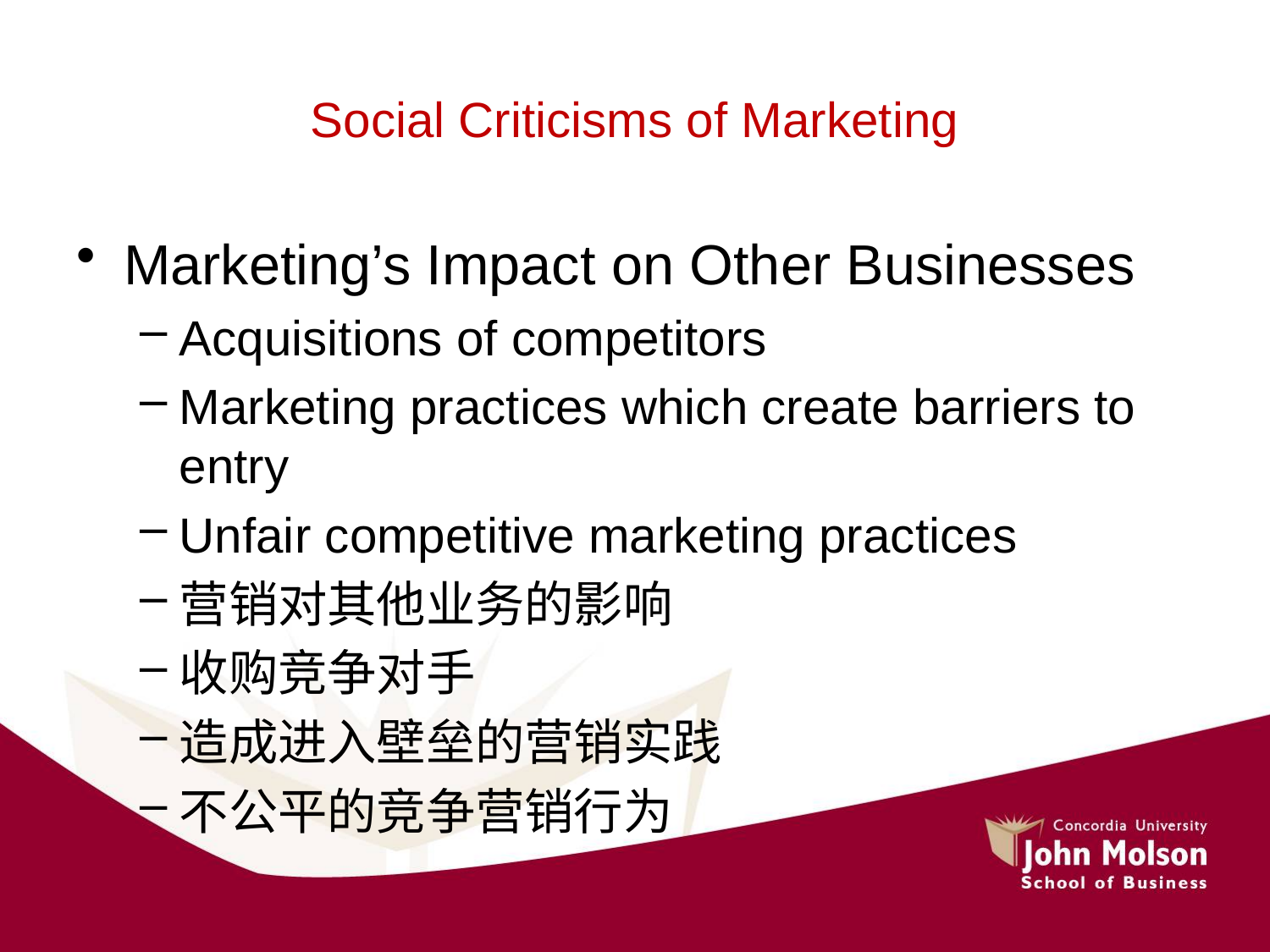

# Social Criticisms of Marketing
Marketing’s Impact on Other Businesses
Acquisitions of competitors
Marketing practices which create barriers to entry
Unfair competitive marketing practices
营销对其他业务的影响
收购竞争对手
造成进入壁垒的营销实践
不公平的竞争营销行为